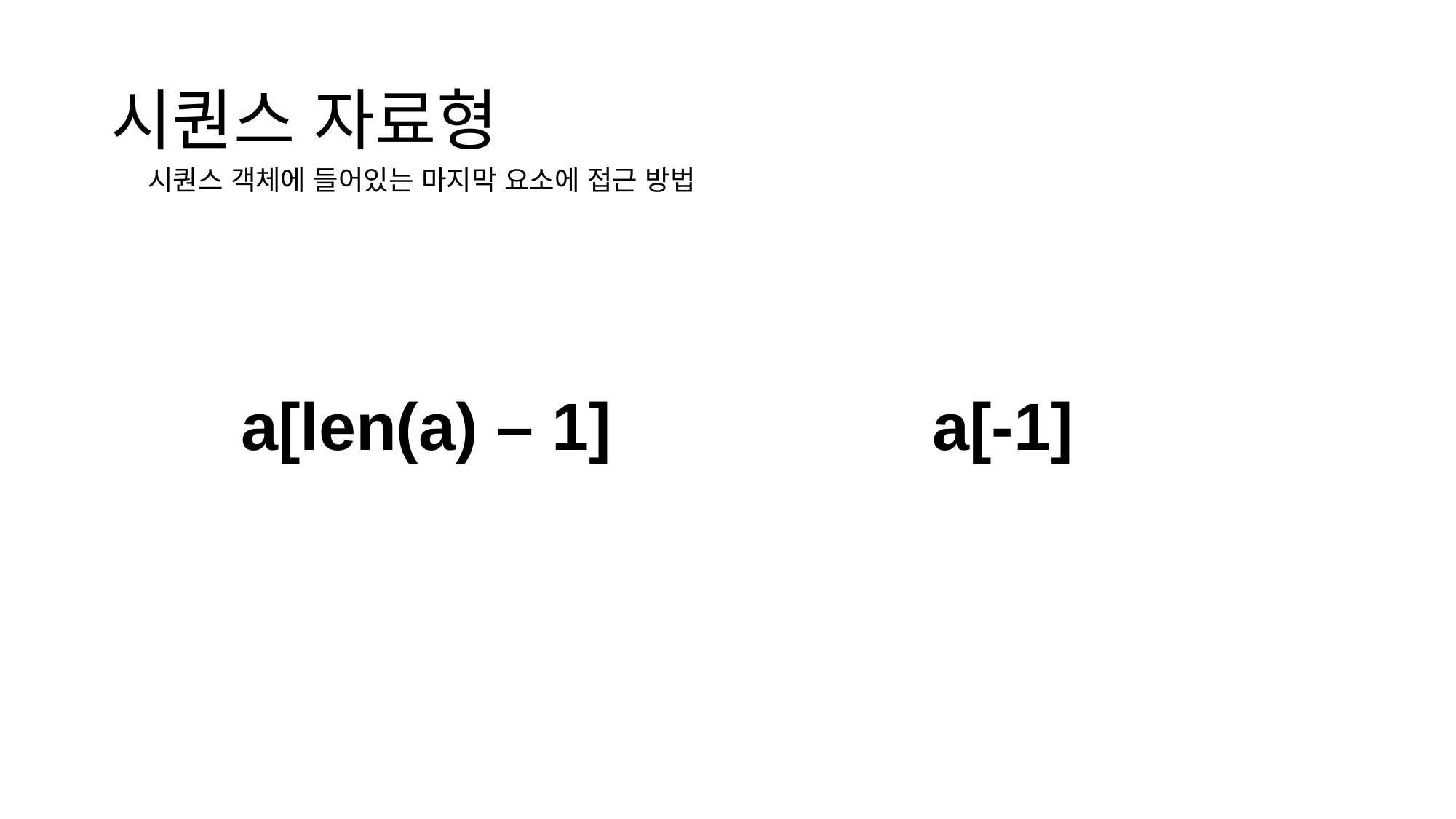

# 시퀀스 자료형
시퀀스 객체에 들어있는 마지막 요소에 접근 방법
a[len(a) – 1]
a[-1]